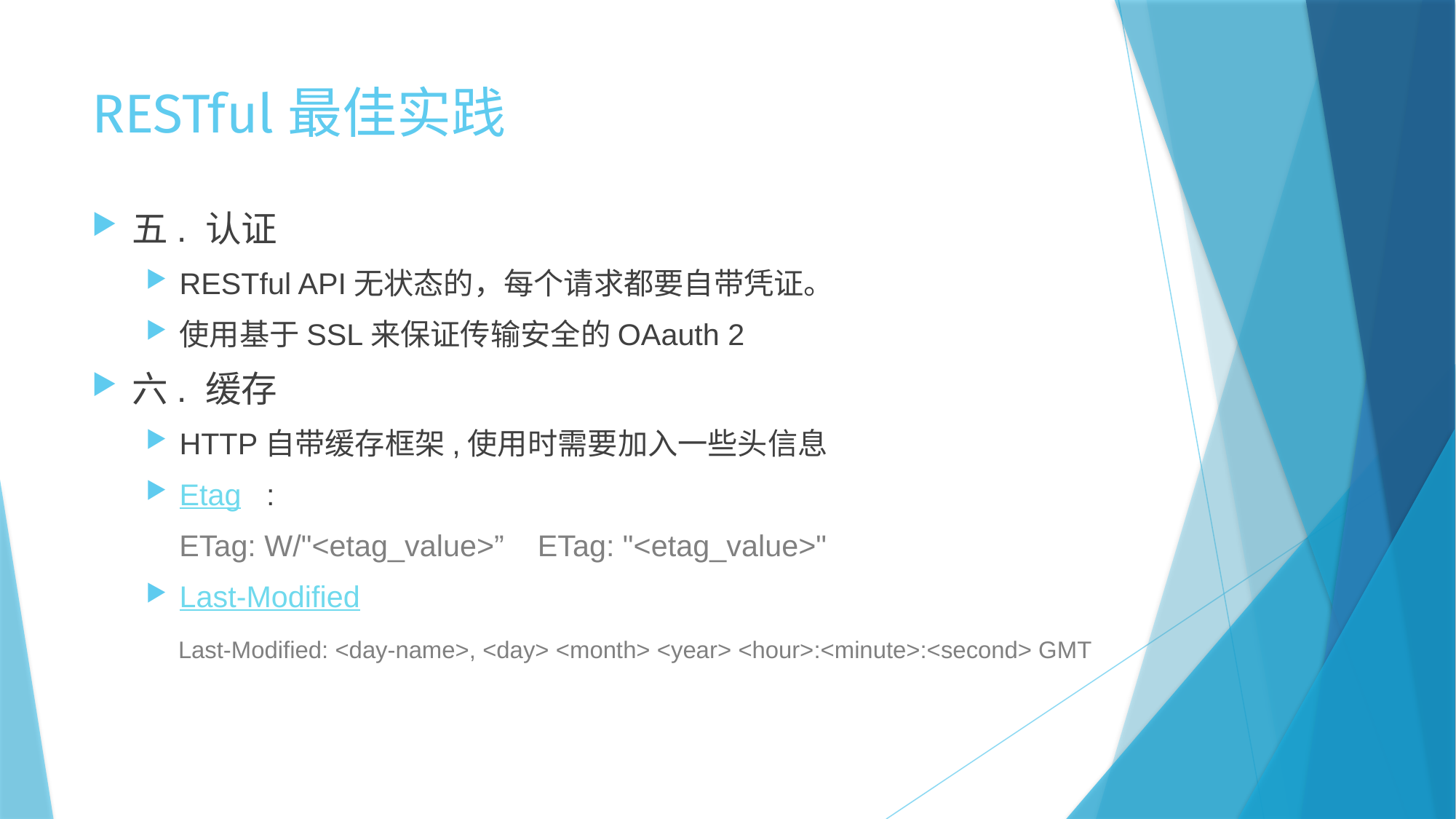

# RESTful最佳实践
五. 认证
RESTful API无状态的，每个请求都要自带凭证。
使用基于SSL来保证传输安全的OAauth 2
六. 缓存
HTTP自带缓存框架,使用时需要加入一些头信息
Etag   :
    ETag: W/"<etag_value>”    ETag: "<etag_value>"
Last-Modified
    Last-Modified: <day-name>, <day> <month> <year> <hour>:<minute>:<second> GMT